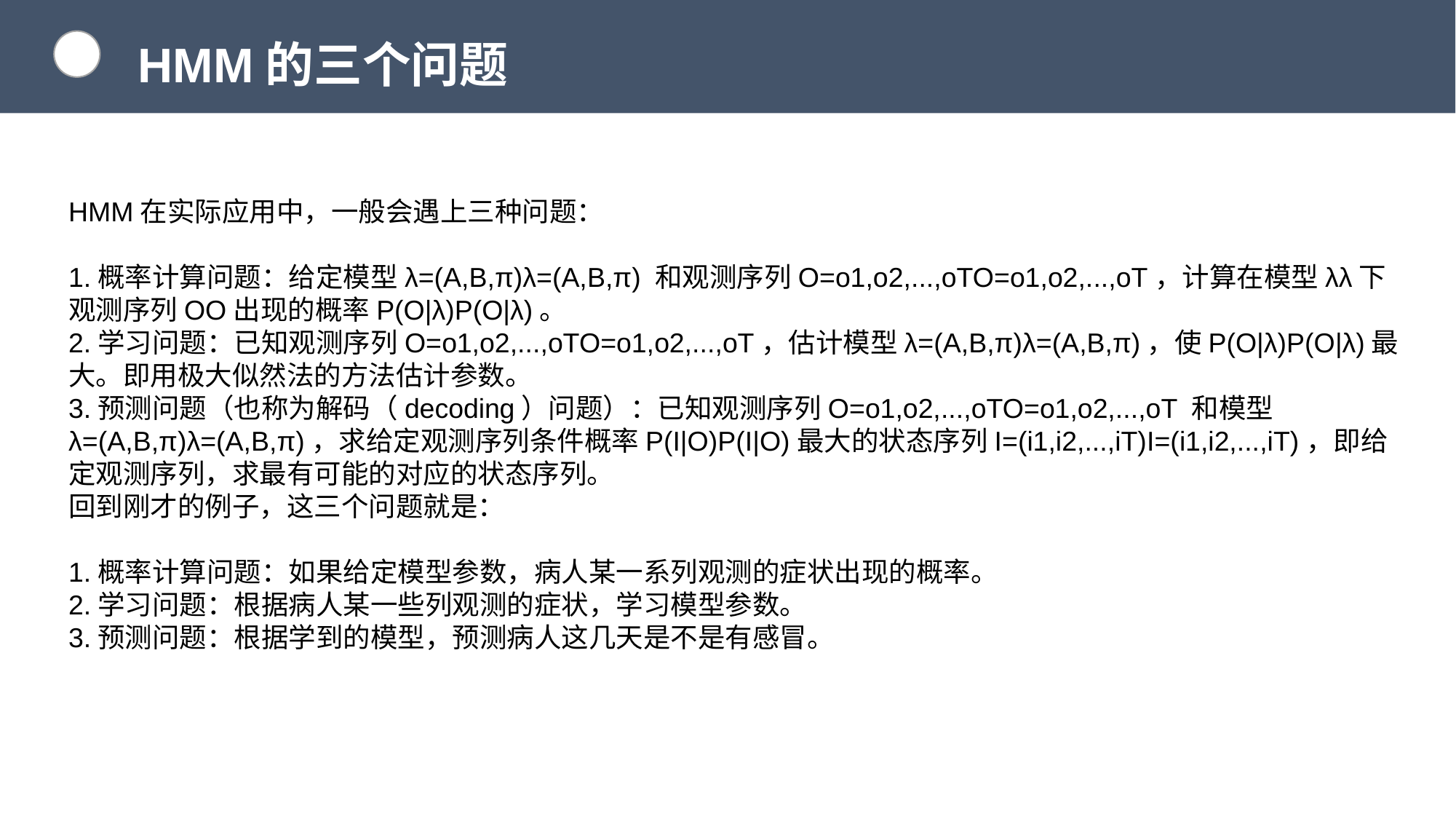

HMM的三个问题
HMM在实际应用中，一般会遇上三种问题：

1.概率计算问题：给定模型λ=(A,B,π)λ=(A,B,π) 和观测序列O=o1,o2,...,oTO=o1,o2,...,oT，计算在模型λλ下观测序列OO出现的概率P(O|λ)P(O|λ)。
2.学习问题：已知观测序列O=o1,o2,...,oTO=o1,o2,...,oT，估计模型λ=(A,B,π)λ=(A,B,π)，使P(O|λ)P(O|λ)最大。即用极大似然法的方法估计参数。
3.预测问题（也称为解码（decoding）问题）：已知观测序列O=o1,o2,...,oTO=o1,o2,...,oT 和模型λ=(A,B,π)λ=(A,B,π)，求给定观测序列条件概率P(I|O)P(I|O)最大的状态序列I=(i1,i2,...,iT)I=(i1,i2,...,iT)，即给定观测序列，求最有可能的对应的状态序列。
回到刚才的例子，这三个问题就是：

1.概率计算问题：如果给定模型参数，病人某一系列观测的症状出现的概率。
2.学习问题：根据病人某一些列观测的症状，学习模型参数。
3.预测问题：根据学到的模型，预测病人这几天是不是有感冒。